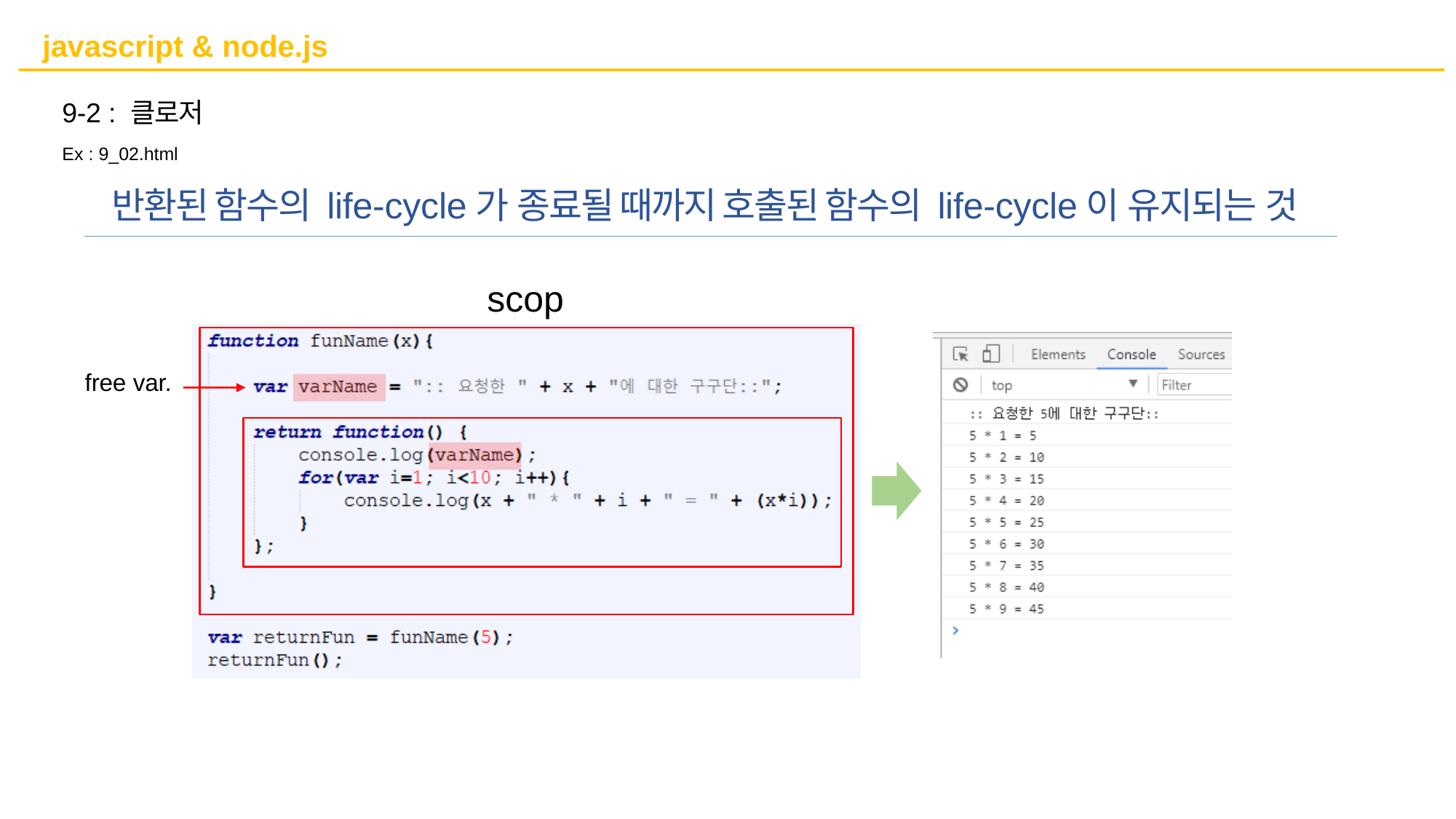

# javascript & node.js

9-2 : 클로저
Ex : 9_02.html
반환된 함수의 life-cycle가 종료될 때까지 호출된 함수의 life-cycle이 유지되는 것

scop

free var.